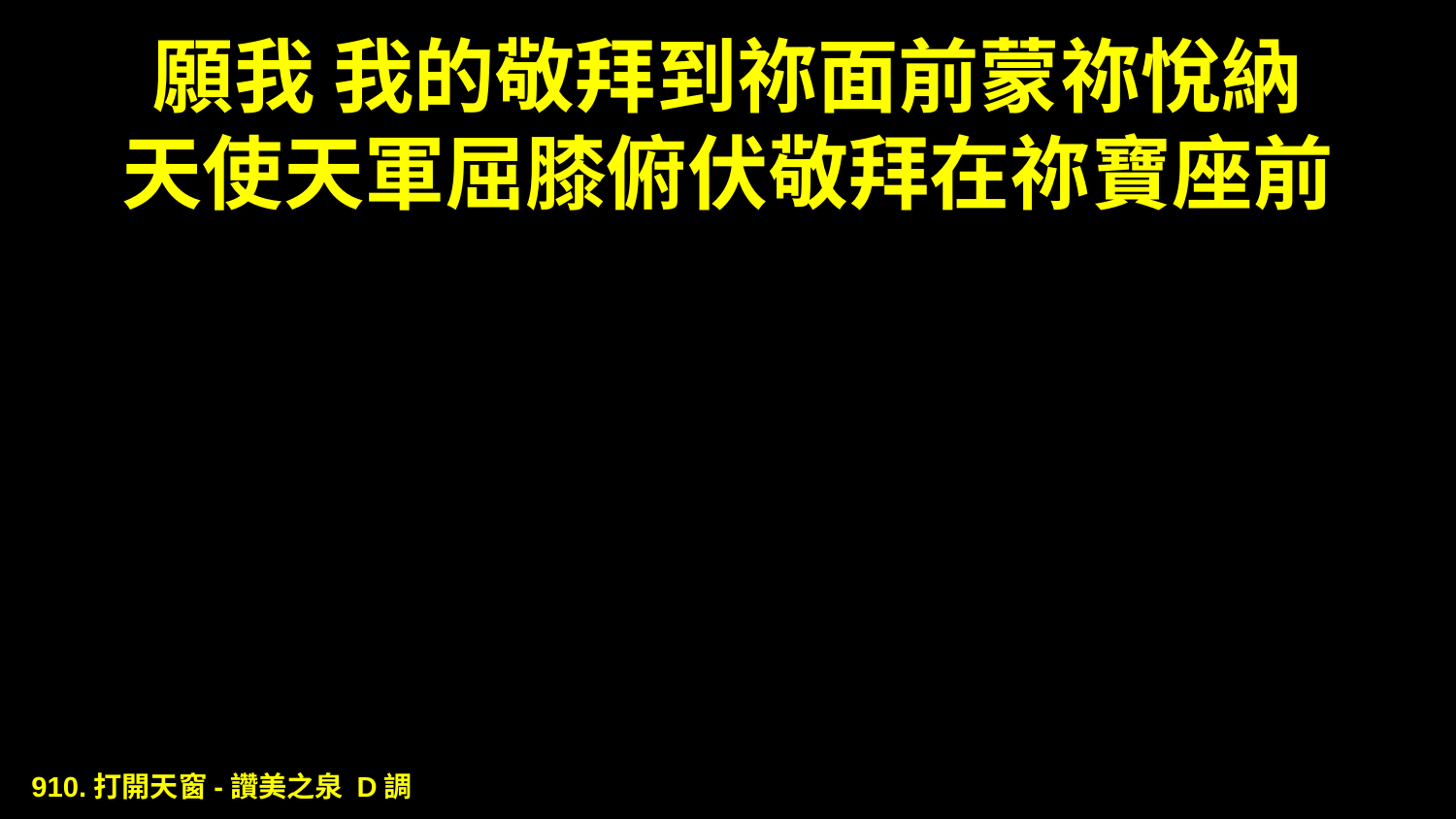

# 願我 我的敬拜到祢面前蒙祢悅納 天使天軍屈膝俯伏敬拜在祢寶座前
910.打開天窗-讚美之泉 D調